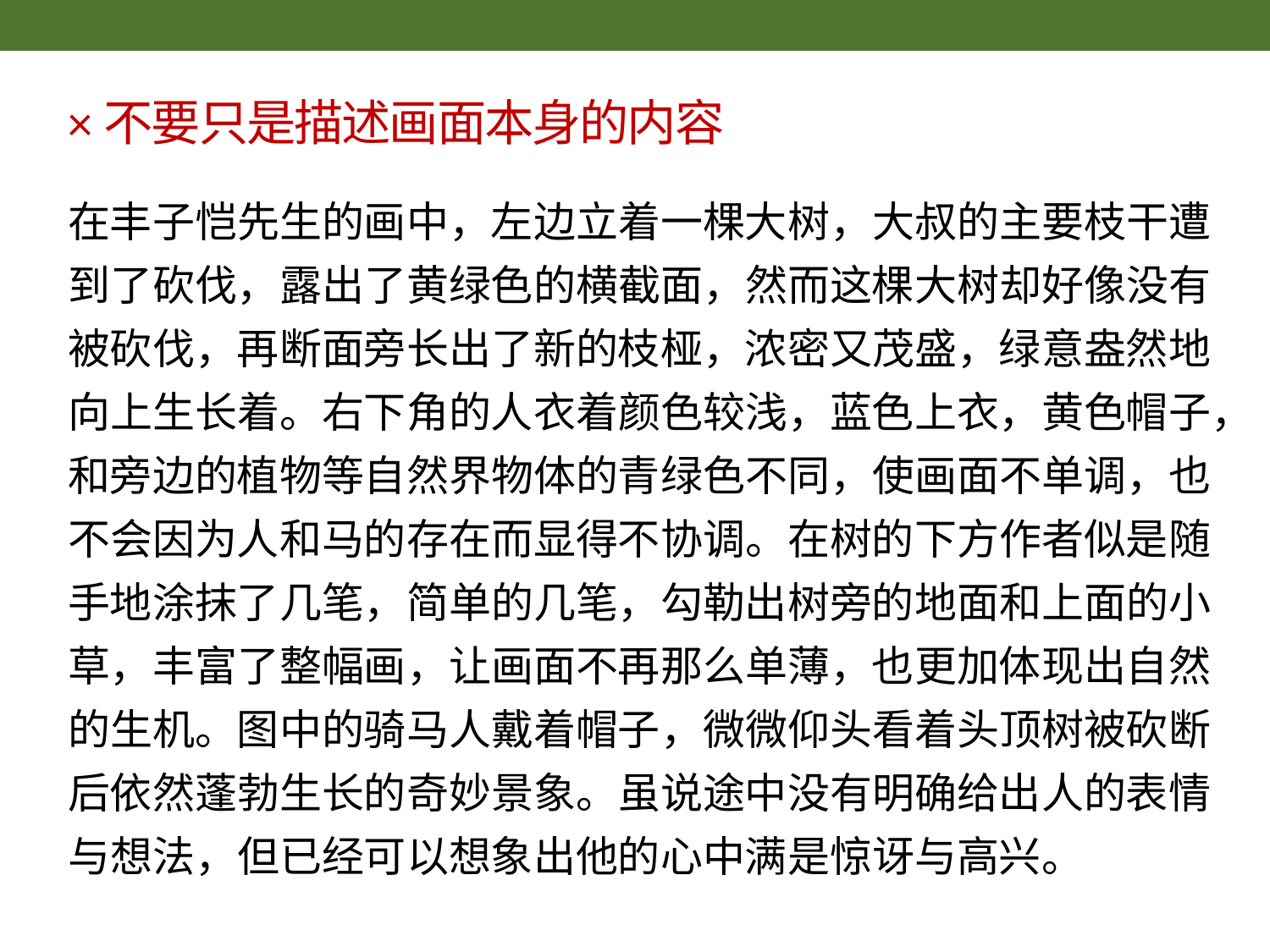

# ×不要只是描述画面本身的内容
在丰子恺先生的画中，左边立着一棵大树，大叔的主要枝干遭到了砍伐，露出了黄绿色的横截面，然而这棵大树却好像没有被砍伐，再断面旁长出了新的枝桠，浓密又茂盛，绿意盎然地向上生长着。右下角的人衣着颜色较浅，蓝色上衣，黄色帽子，和旁边的植物等自然界物体的青绿色不同，使画面不单调，也不会因为人和马的存在而显得不协调。在树的下方作者似是随手地涂抹了几笔，简单的几笔，勾勒出树旁的地面和上面的小草，丰富了整幅画，让画面不再那么单薄，也更加体现出自然的生机。图中的骑马人戴着帽子，微微仰头看着头顶树被砍断后依然蓬勃生长的奇妙景象。虽说途中没有明确给出人的表情与想法，但已经可以想象出他的心中满是惊讶与高兴。